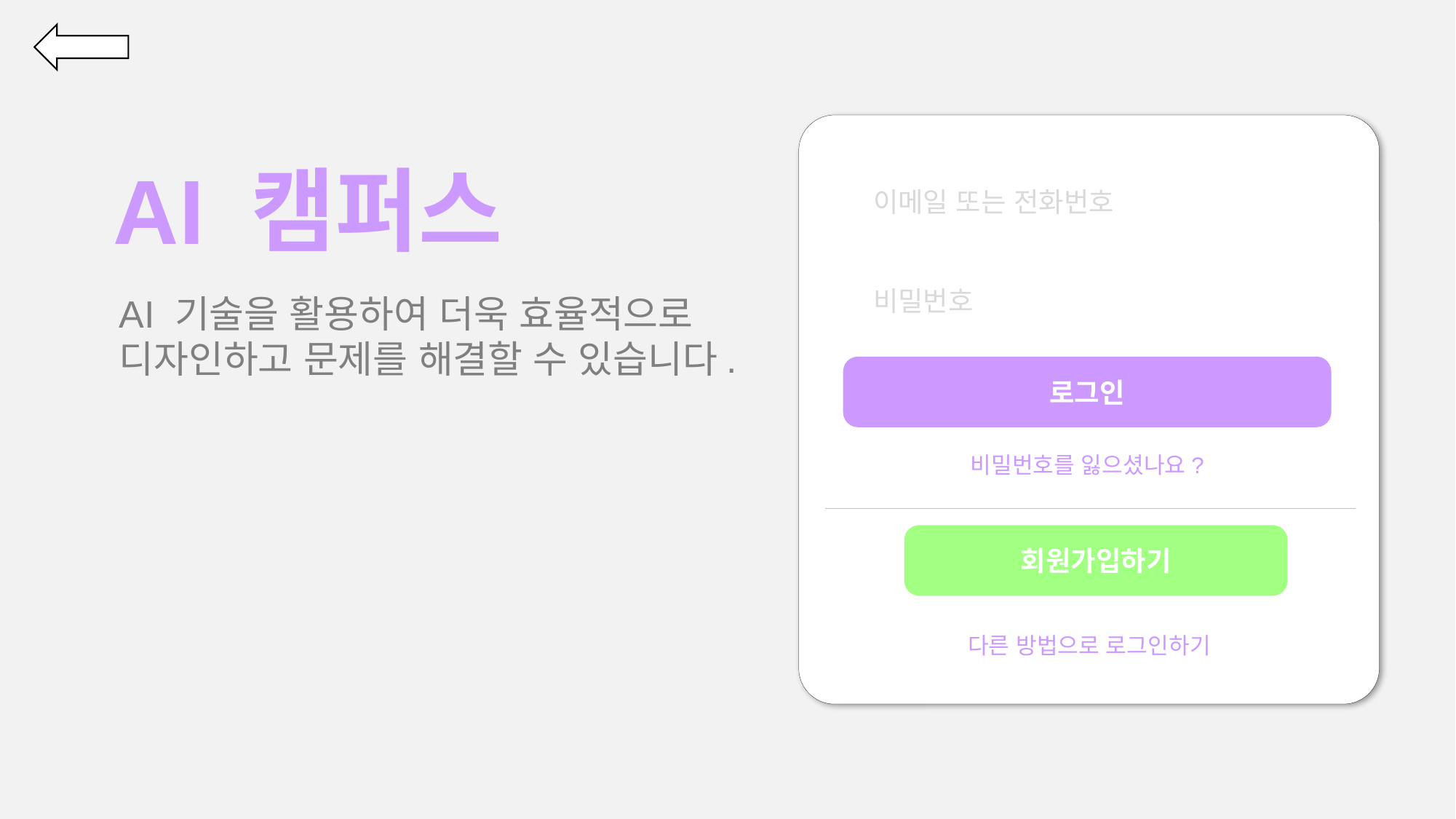

AI 캠퍼스
 이메일 또는 전화번호
 비밀번호
AI 기술을 활용하여 더욱 효율적으로
디자인하고 문제를 해결할 수 있습니다.
로그인
비밀번호를 잃으셨나요?
회원가입하기
다른 방법으로 로그인하기